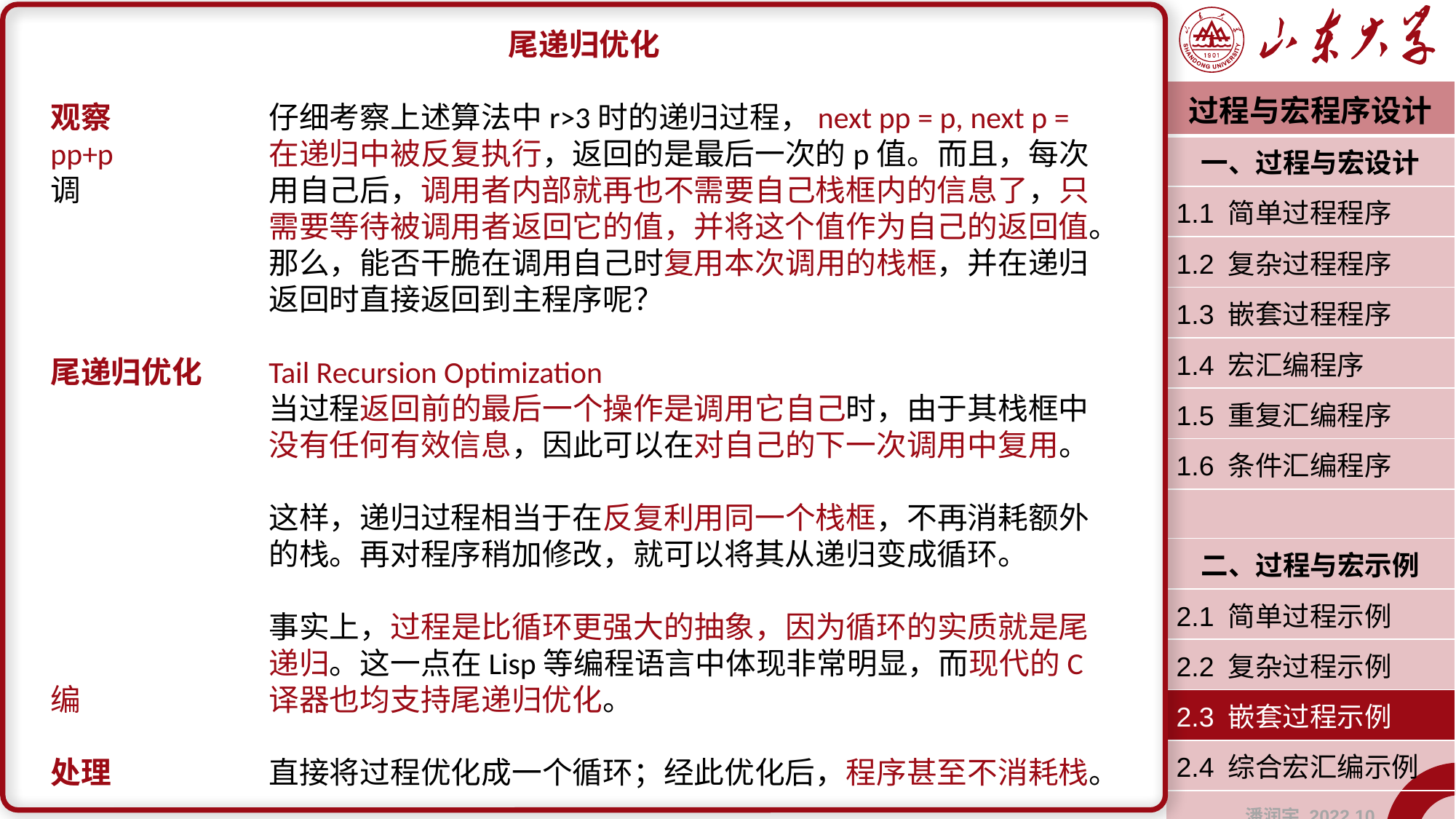

尾递归优化

观察		仔细考察上述算法中r>3时的递归过程，next pp = p, next p = pp+p		在递归中被反复执行，返回的是最后一次的p值。而且，每次调		用自己后，调用者内部就再也不需要自己栈框内的信息了，只		需要等待被调用者返回它的值，并将这个值作为自己的返回值。		那么，能否干脆在调用自己时复用本次调用的栈框，并在递归		返回时直接返回到主程序呢？

尾递归优化	Tail Recursion Optimization
		当过程返回前的最后一个操作是调用它自己时，由于其栈框中		没有任何有效信息，因此可以在对自己的下一次调用中复用。
		这样，递归过程相当于在反复利用同一个栈框，不再消耗额外		的栈。再对程序稍加修改，就可以将其从递归变成循环。

		事实上，过程是比循环更强大的抽象，因为循环的实质就是尾		递归。这一点在Lisp等编程语言中体现非常明显，而现代的C编		译器也均支持尾递归优化。

处理		直接将过程优化成一个循环；经此优化后，程序甚至不消耗栈。
| 过程与宏程序设计 |
| --- |
| 一、过程与宏设计 |
| 1.1 简单过程程序 |
| 1.2 复杂过程程序 |
| 1.3 嵌套过程程序 |
| 1.4 宏汇编程序 |
| 1.5 重复汇编程序 |
| 1.6 条件汇编程序 |
|  |
| 二、过程与宏示例 |
| 2.1 简单过程示例 |
| 2.2 复杂过程示例 |
| 2.3 嵌套过程示例 |
| 2.4 综合宏汇编示例 |
| 潘润宇 2022.10 |